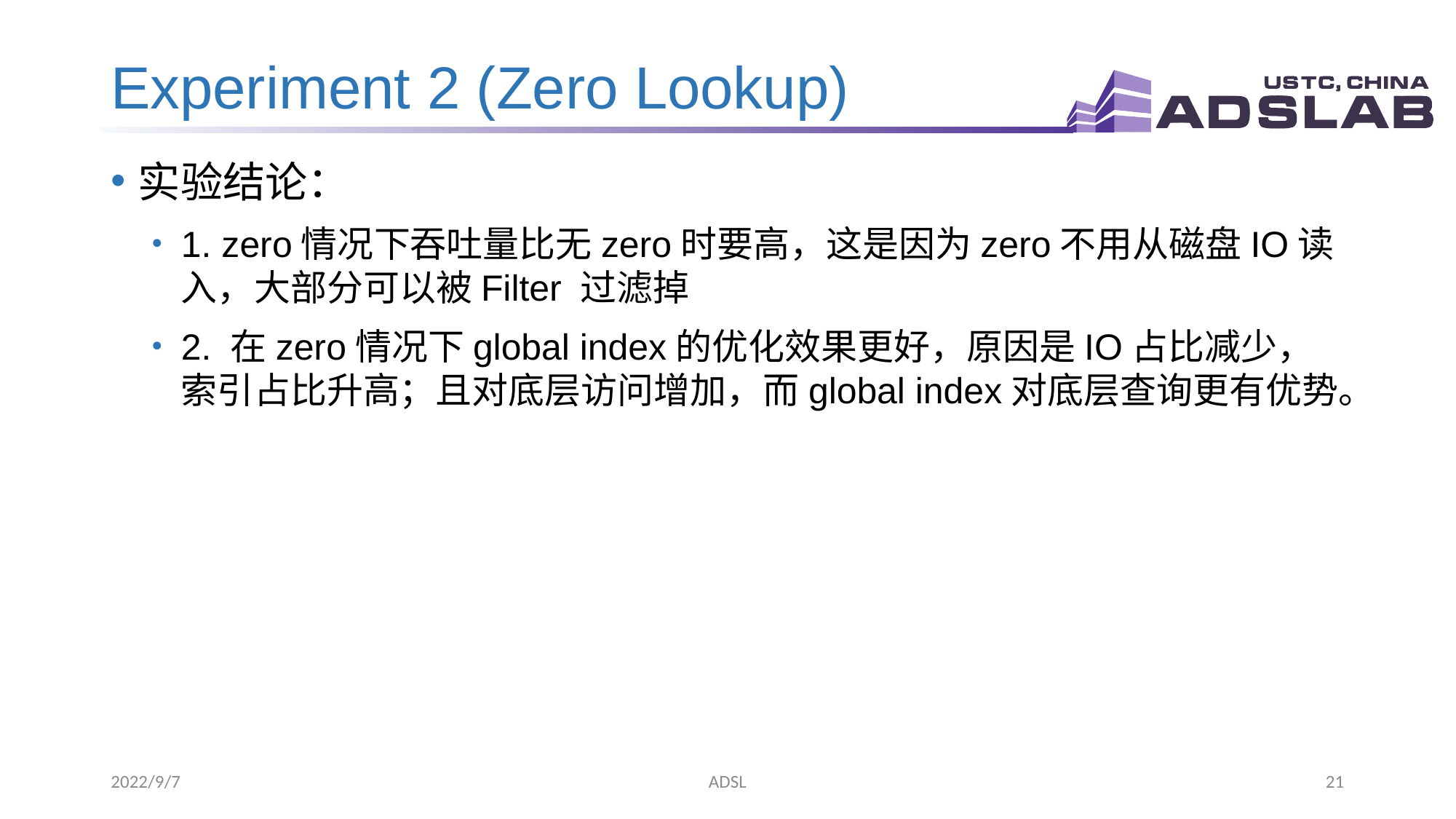

# Experiment 2 (Zero Lookup)
实验结论：
1. zero情况下吞吐量比无zero时要高，这是因为zero不用从磁盘IO读入，大部分可以被Filter 过滤掉
2. 在zero情况下global index的优化效果更好，原因是IO占比减少，索引占比升高；且对底层访问增加，而global index对底层查询更有优势。
2022/9/7
ADSL
21